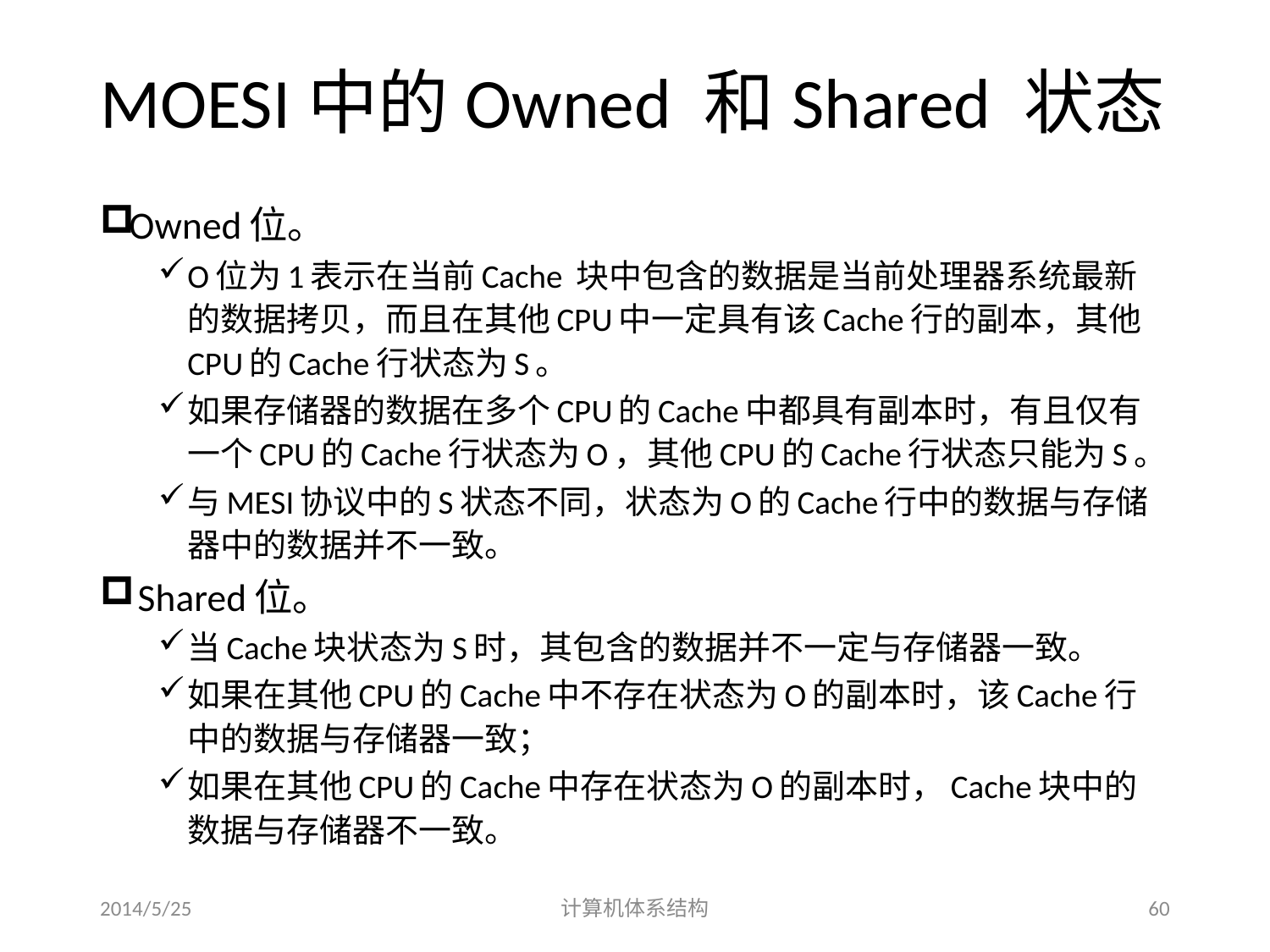

# MOESI中的Owned 和Shared 状态
Owned位。
O位为1表示在当前Cache 块中包含的数据是当前处理器系统最新的数据拷贝，而且在其他CPU中一定具有该Cache行的副本，其他CPU的Cache行状态为S。
如果存储器的数据在多个CPU的Cache中都具有副本时，有且仅有一个CPU的Cache行状态为O，其他CPU的Cache行状态只能为S。
与MESI协议中的S状态不同，状态为O的Cache行中的数据与存储器中的数据并不一致。
 Shared位。
当Cache块状态为S时，其包含的数据并不一定与存储器一致。
如果在其他CPU的Cache中不存在状态为O的副本时，该Cache行中的数据与存储器一致；
如果在其他CPU的Cache中存在状态为O的副本时，Cache块中的数据与存储器不一致。
2014/5/25
计算机体系结构
60